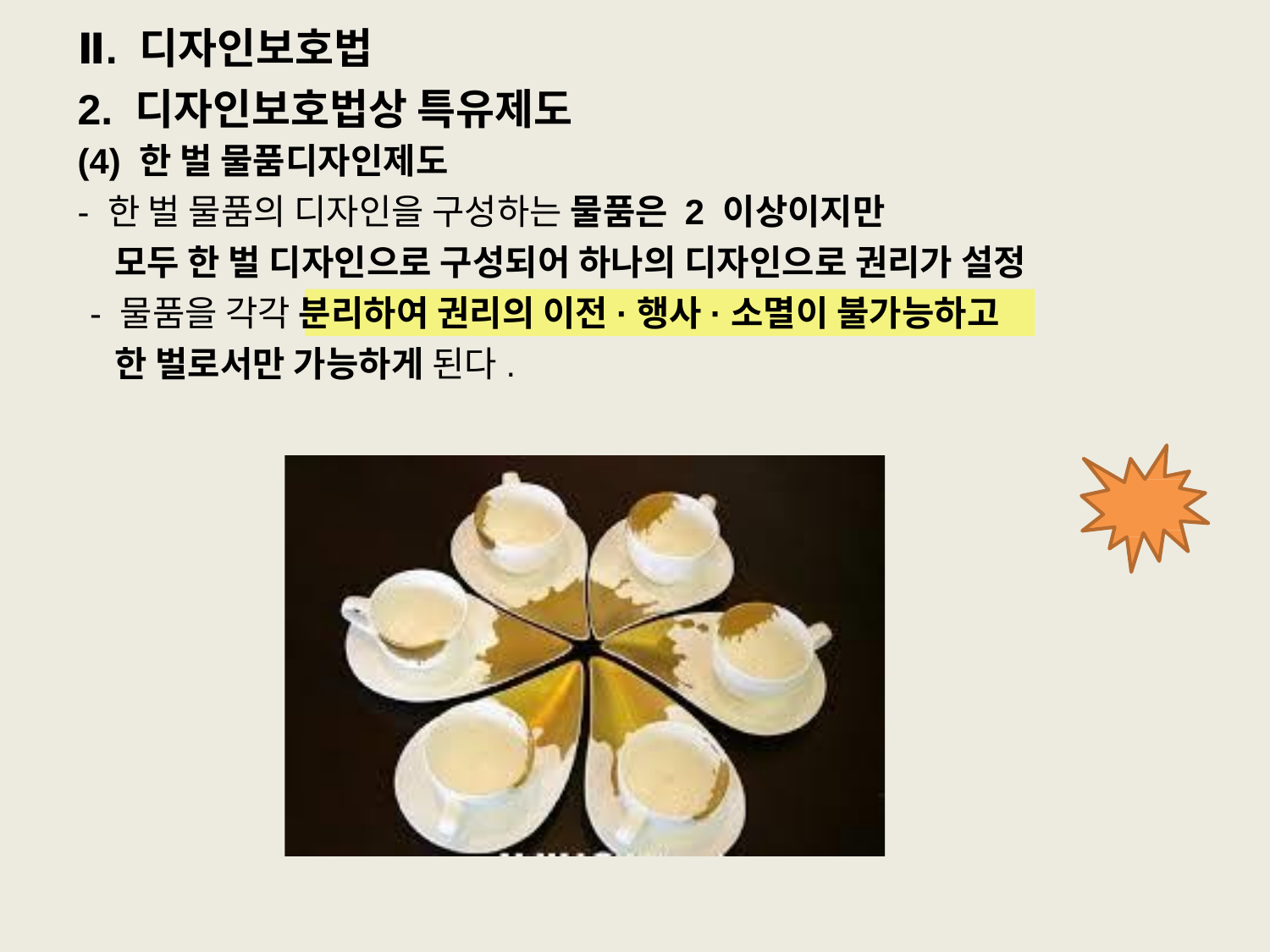

# Ⅱ. 디자인보호법
2. 디자인보호법상 특유제도
(4) 한 벌 물품디자인제도
- 한 벌 물품의 디자인을 구성하는 물품은 2 이상이지만
모두 한 벌 디자인으로 구성되어 하나의 디자인으로 권리가 설정
- 물품을 각각 분리하여 권리의 이전·행사·소멸이 불가능하고
한 벌로서만 가능하게 된다.